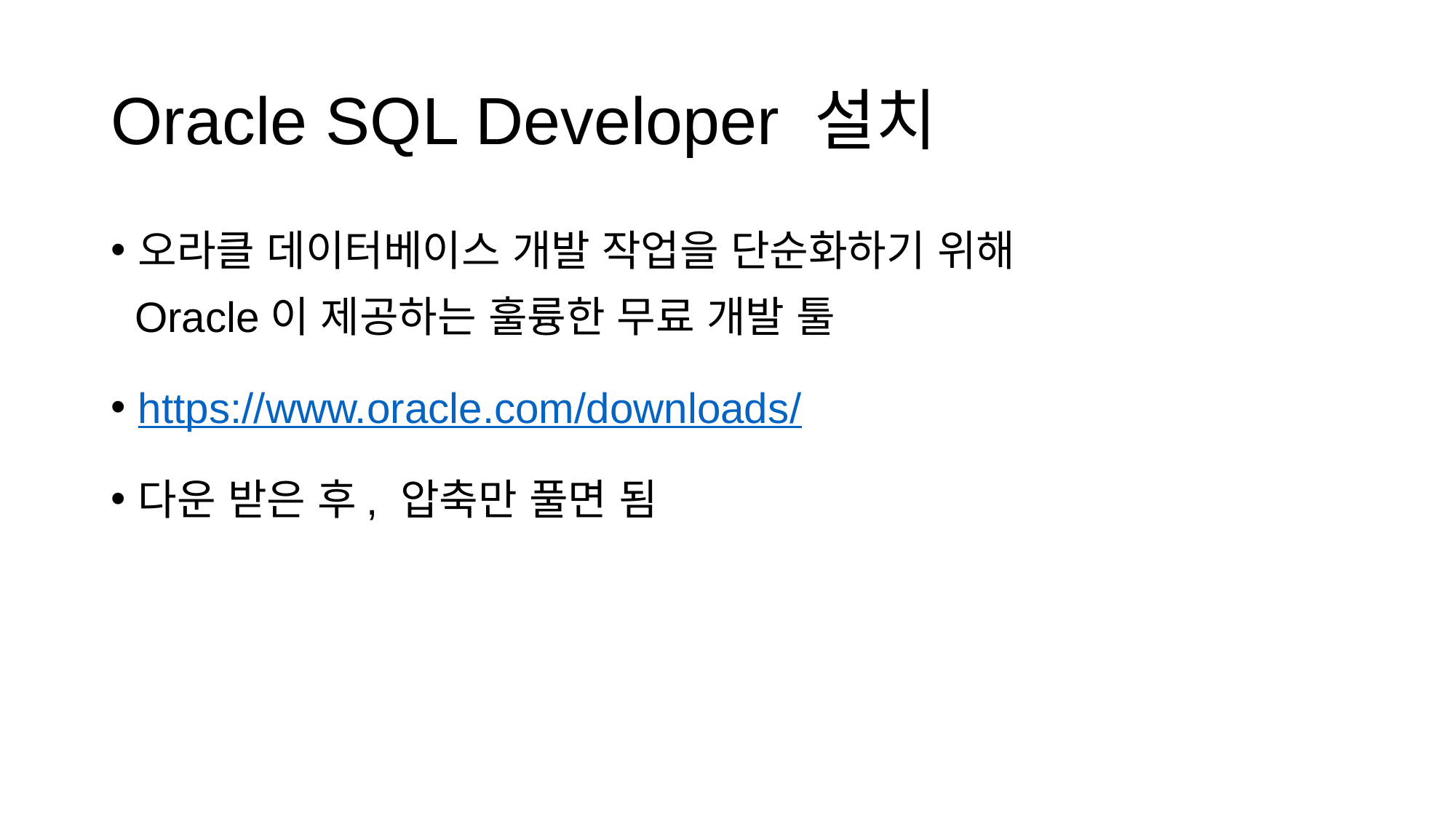

# Oracle SQL Developer 설치
오라클 데이터베이스 개발 작업을 단순화하기 위해
  Oracle이 제공하는 훌륭한 무료 개발 툴
https://www.oracle.com/downloads/
다운 받은 후, 압축만 풀면 됨